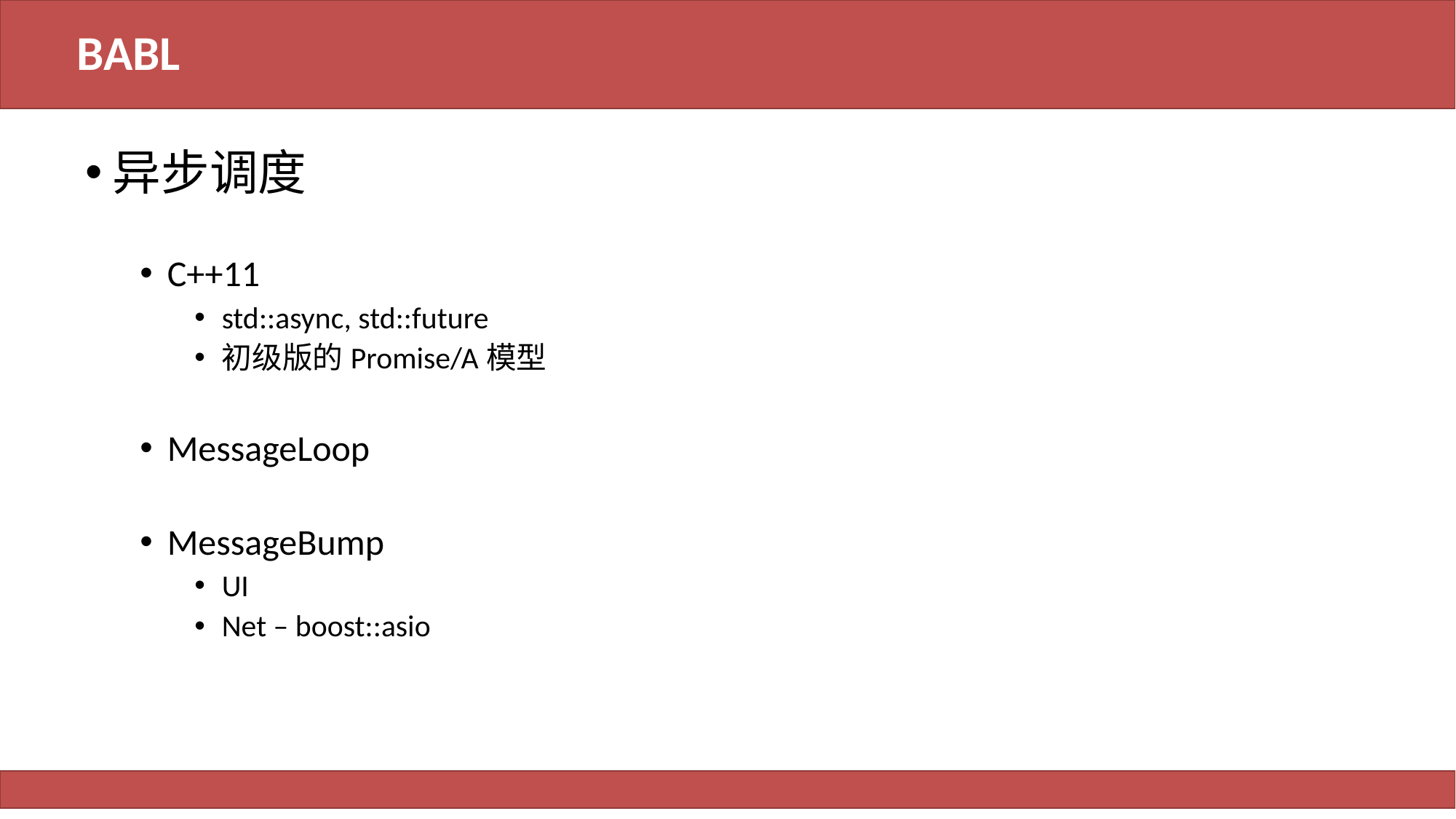

# BABL

异步调度

C++11
std::async, std::future
初级版的Promise/A模型

MessageLoop

MessageBump
UI
Net – boost::asio